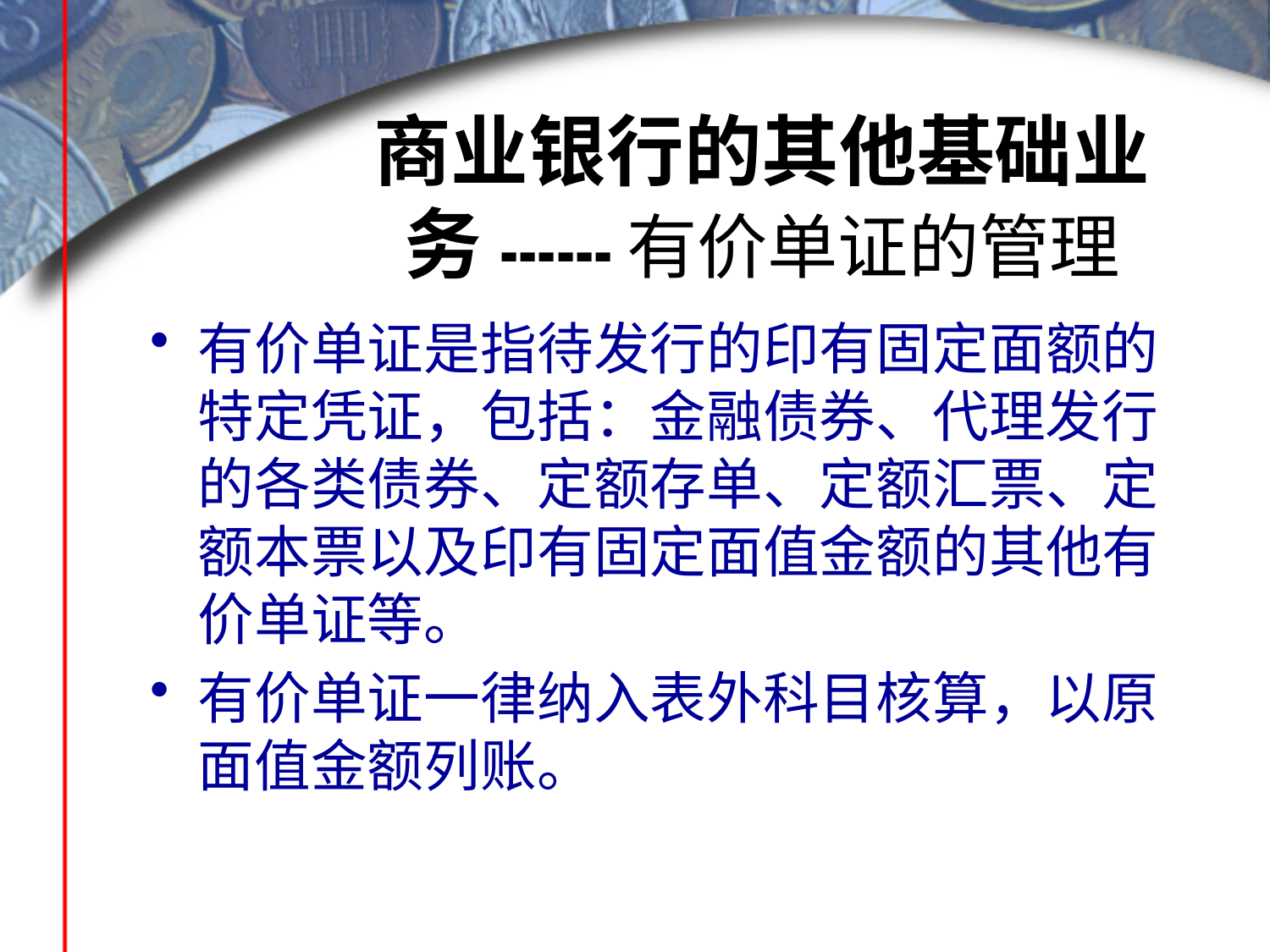

# 商业银行的其他基础业务------有价单证的管理
有价单证是指待发行的印有固定面额的特定凭证，包括：金融债券、代理发行的各类债券、定额存单、定额汇票、定额本票以及印有固定面值金额的其他有价单证等。
有价单证一律纳入表外科目核算，以原面值金额列账。